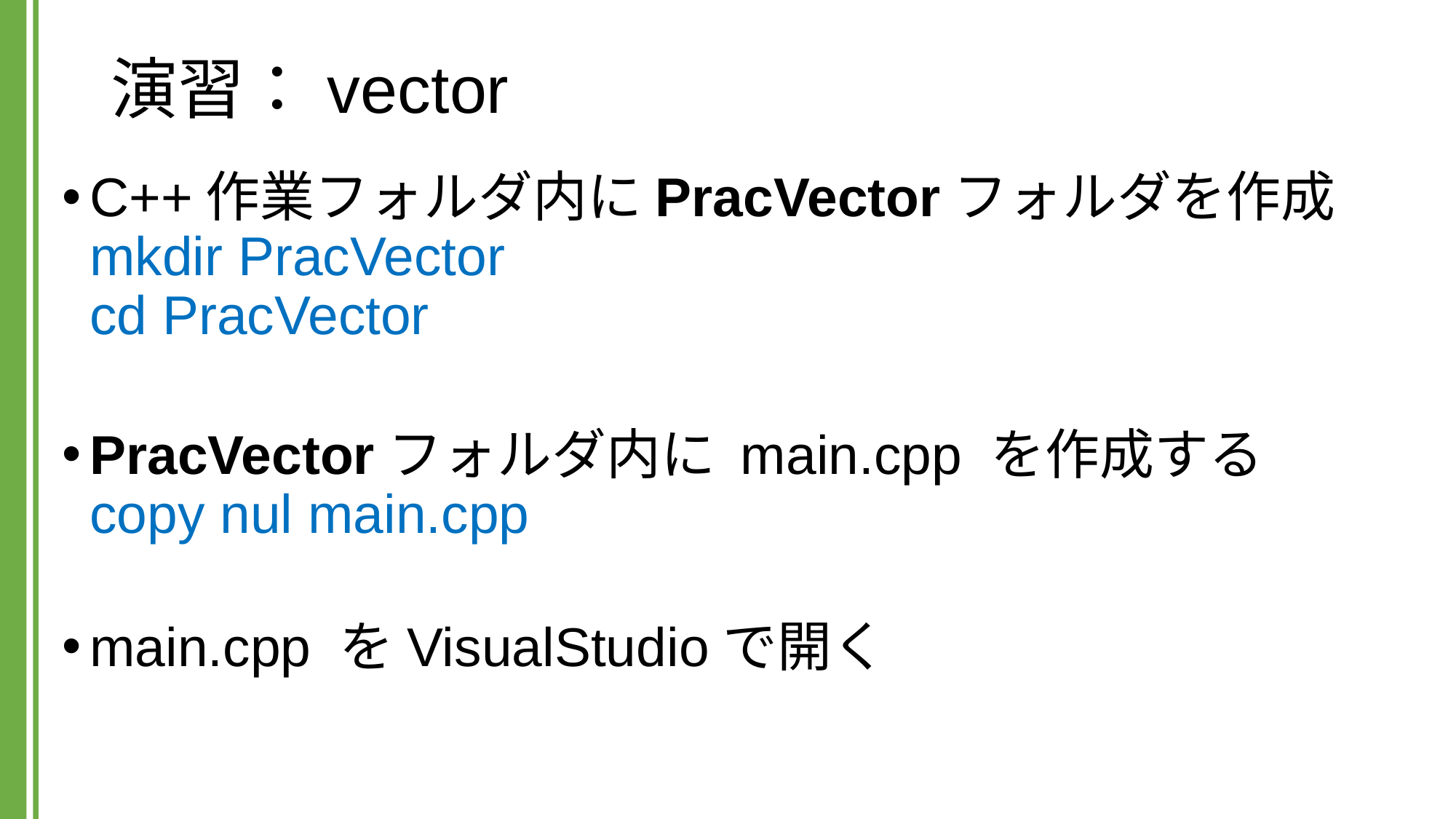

# 演習：vector
C++作業フォルダ内にPracVectorフォルダを作成
mkdir PracVector
cd PracVector
PracVectorフォルダ内に main.cpp を作成する
copy nul main.cpp
main.cpp をVisualStudioで開く